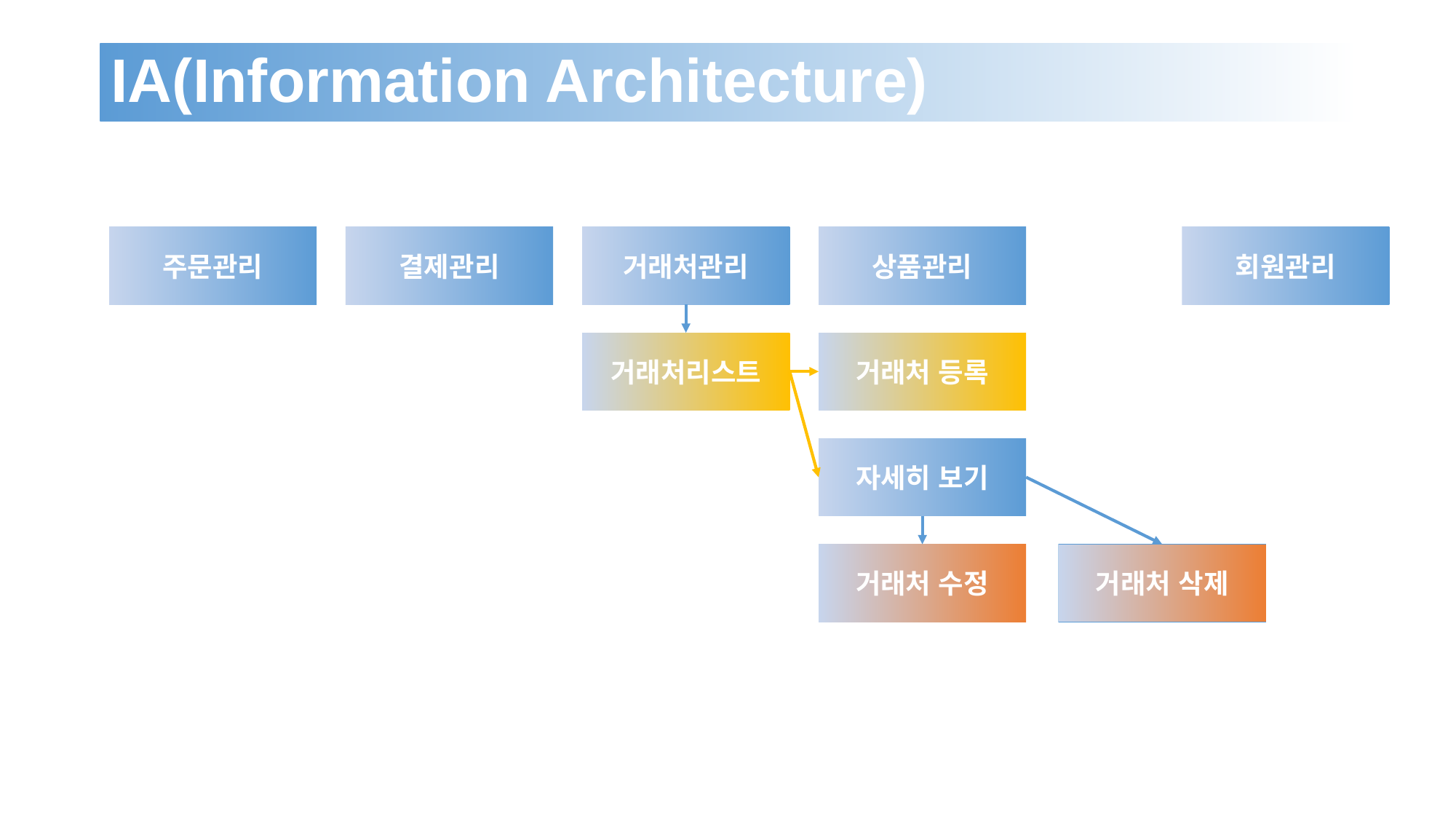

# IA(Information Architecture)
주문관리
결제관리
거래처관리
상품관리
회원관리
거래처리스트
거래처 등록
자세히 보기
거래처 수정
거래처 삭제